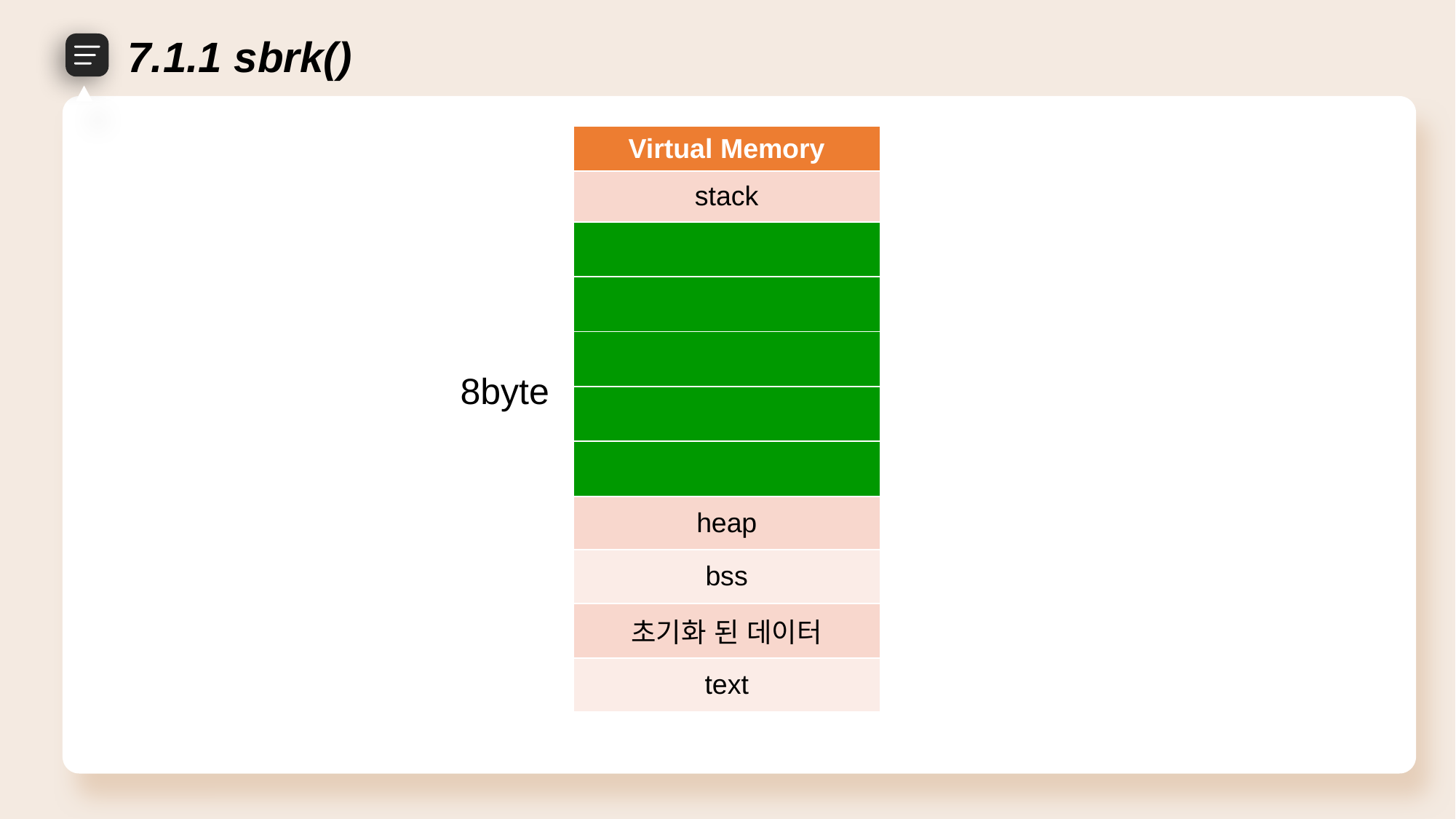

7.1.1 sbrk()

| Virtual Memory |
| --- |
| stack |
|  |
|  |
|  |
|  |
|  |
| heap |
| bss |
| 초기화 된 데이터 |
| text |
8byte